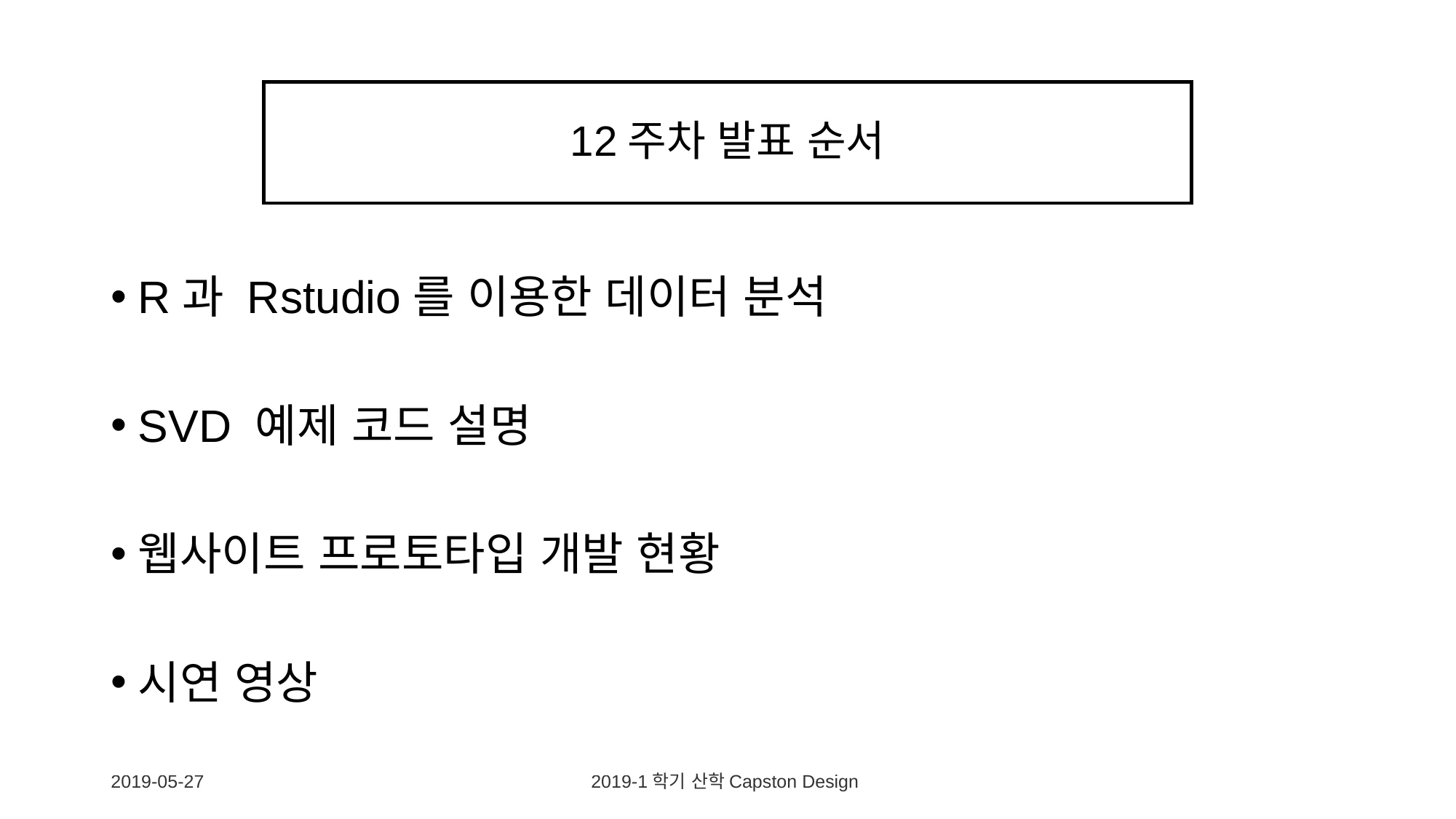

# 12주차 발표 순서
R과 Rstudio를 이용한 데이터 분석

SVD 예제 코드 설명

웹사이트 프로토타입 개발 현황

시연 영상

2019-05-27
2019-1학기 산학Capston Design